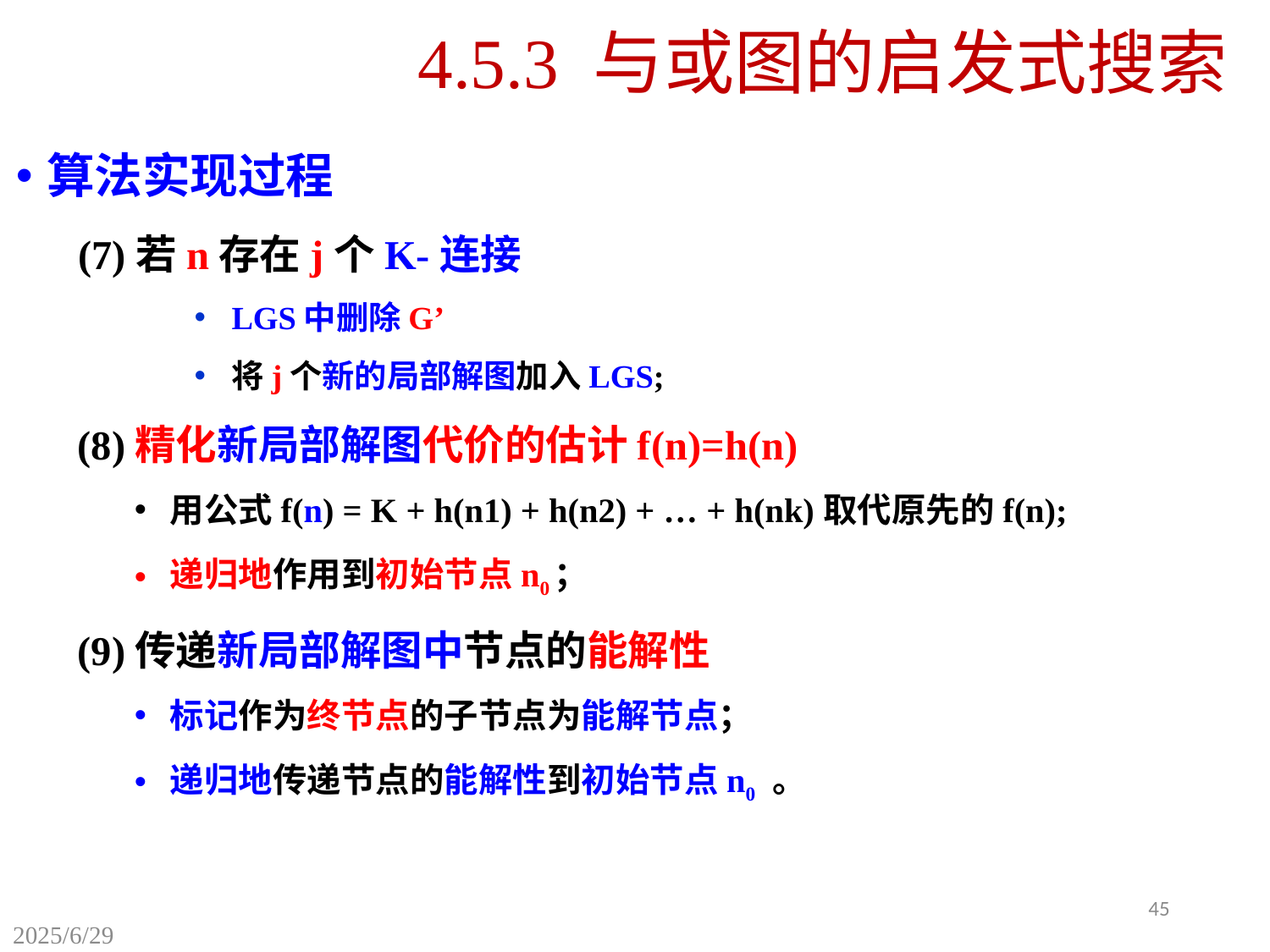

# 4.5.3 与或图的启发式搜索
算法实现过程
      (7)若n存在j个K-连接
LGS中删除G’
将j个新的局部解图加入LGS;
(8)精化新局部解图代价的估计f(n)=h(n)
用公式f(n) = K + h(n1) + h(n2) + … + h(nk)取代原先的f(n);
递归地作用到初始节点n0；
(9)传递新局部解图中节点的能解性
标记作为终节点的子节点为能解节点；
递归地传递节点的能解性到初始节点n0 。
45
2025/6/29